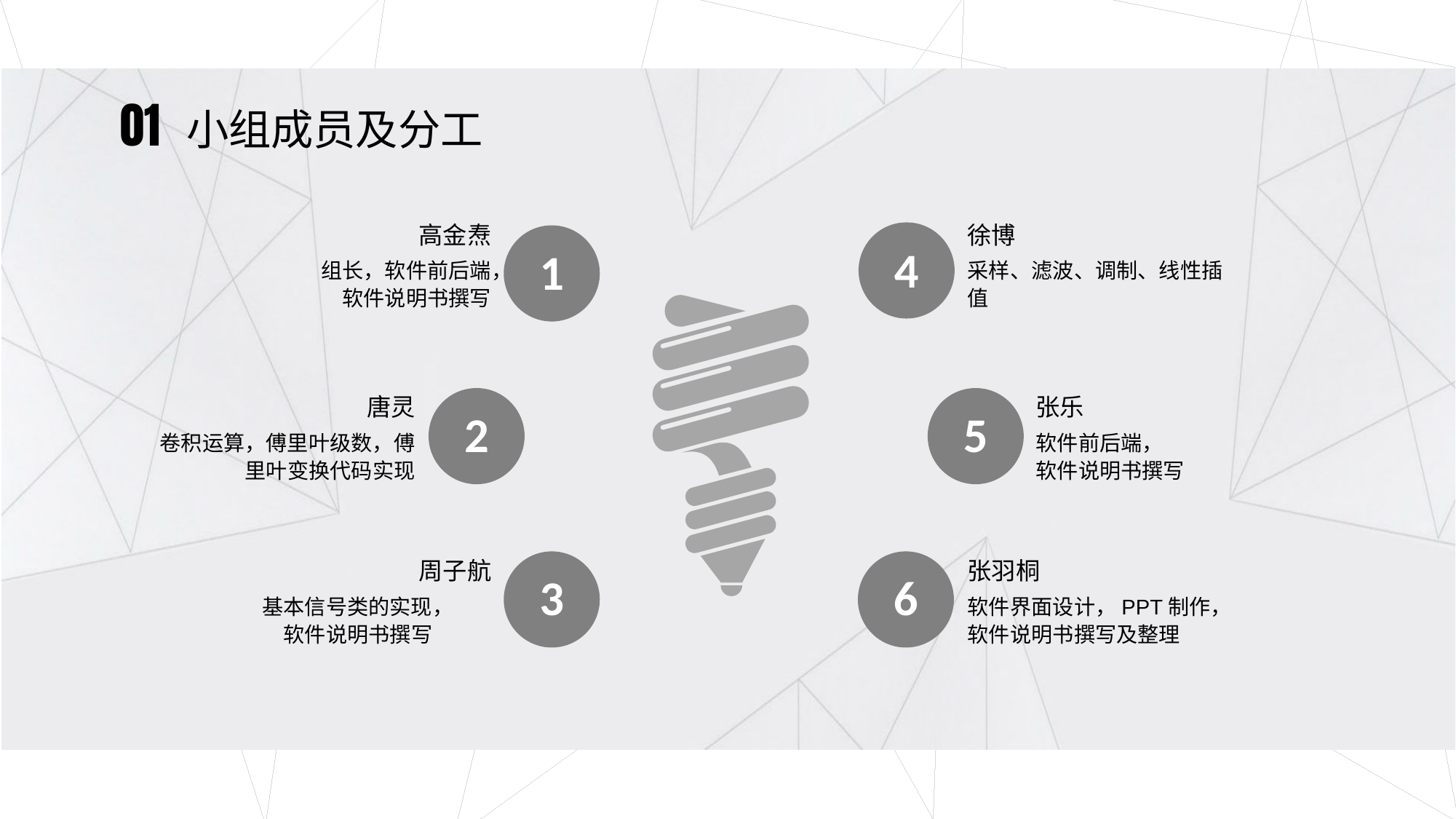

01
小组成员及分工
高金焘
徐博

4
1
组长，软件前后端，
软件说明书撰写
采样、滤波、调制、线性插值

唐灵
张乐

2
5
卷积运算，傅里叶级数，傅里叶变换代码实现
软件前后端，
软件说明书撰写
周子航
张羽桐

3
6
基本信号类的实现，
软件说明书撰写
软件界面设计，PPT制作，软件说明书撰写及整理